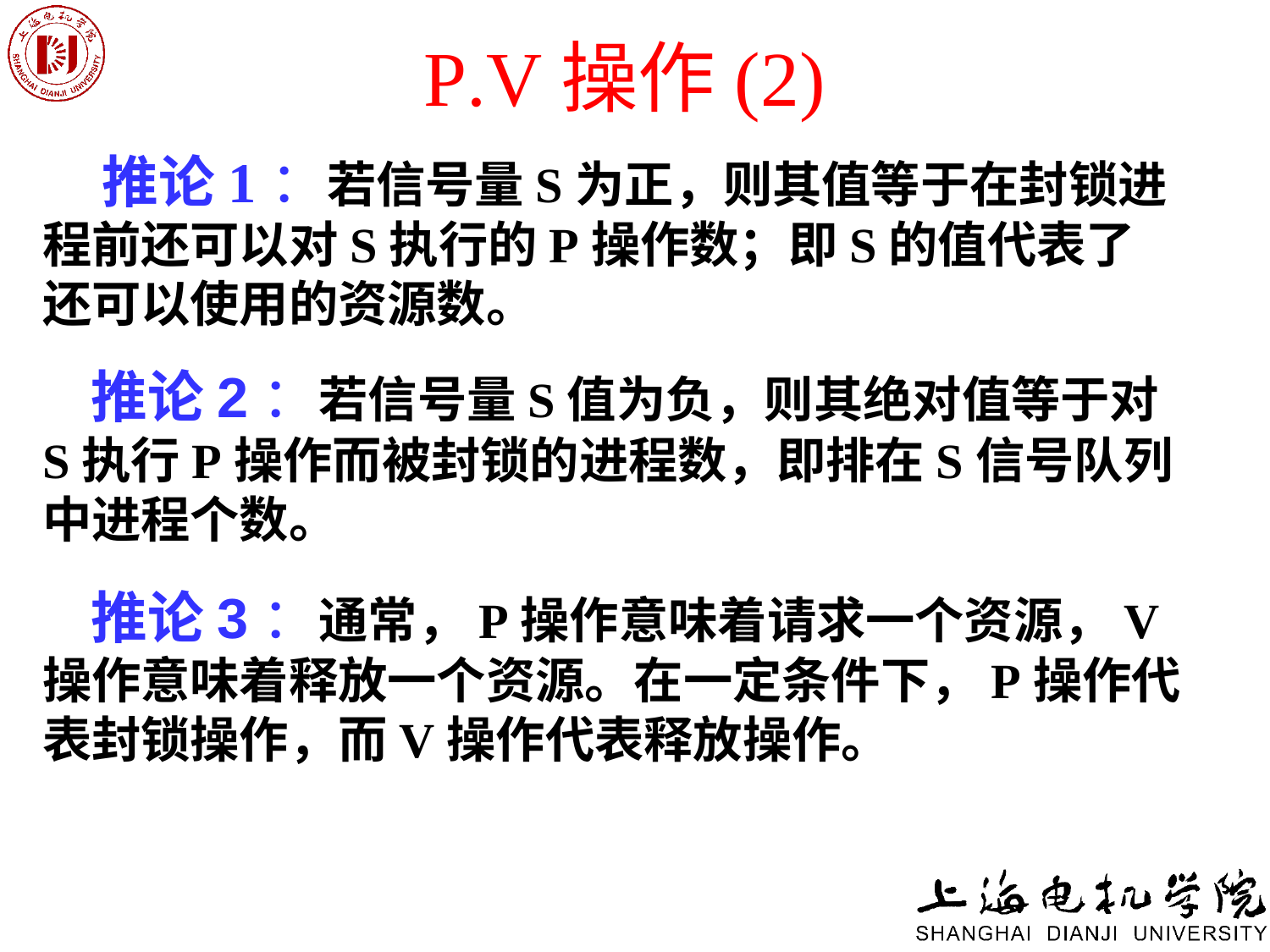

# P.V操作(2)
  推论1：若信号量S为正，则其值等于在封锁进程前还可以对S执行的P操作数；即S的值代表了还可以使用的资源数。
 推论2：若信号量S值为负，则其绝对值等于对S执行P操作而被封锁的进程数，即排在S信号队列中进程个数。
 推论3：通常，P操作意味着请求一个资源，V操作意味着释放一个资源。在一定条件下，P操作代表封锁操作，而V操作代表释放操作。